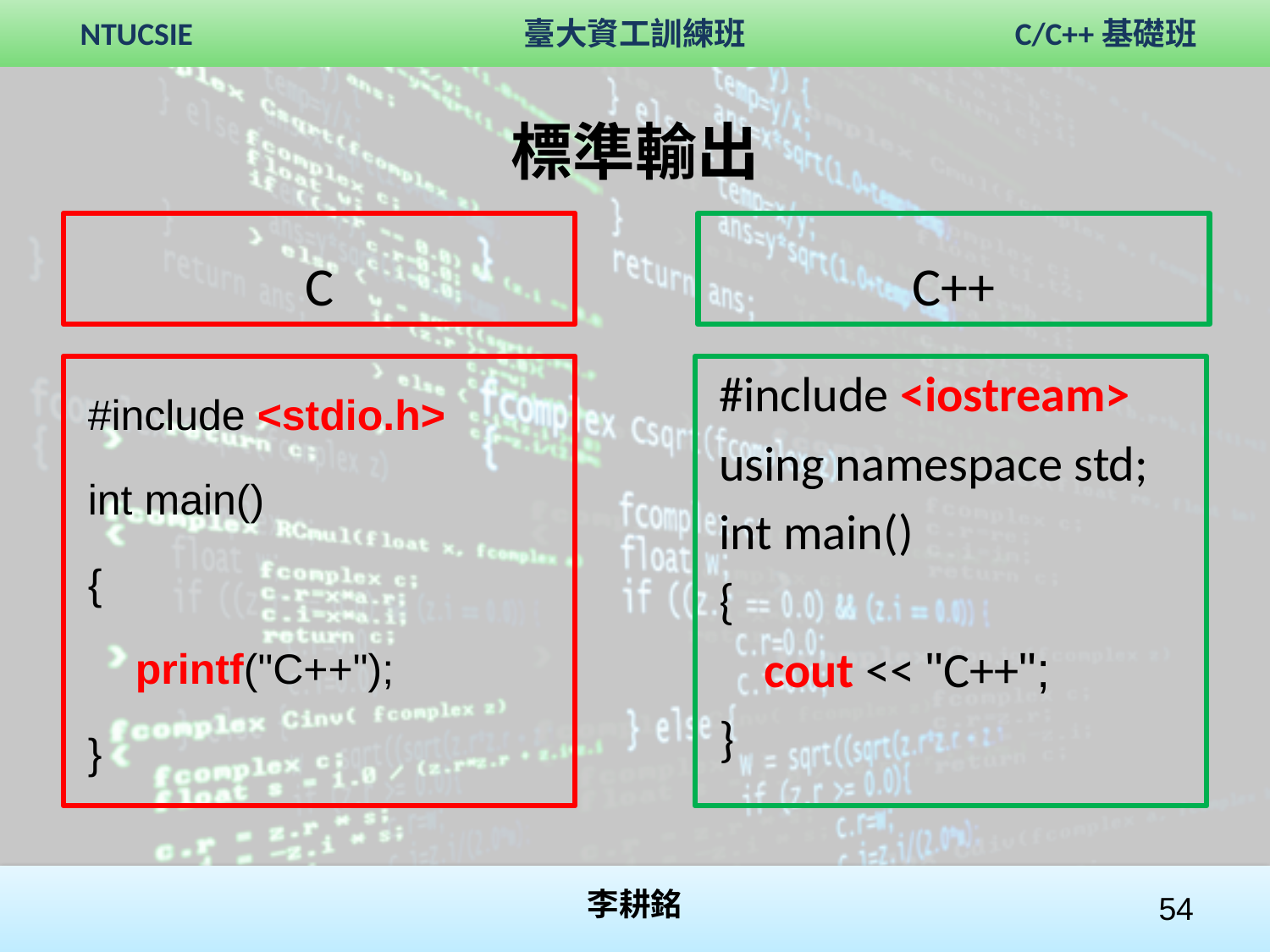

# 標準輸出
C
C++
 #include <iostream>
 using namespace std;
 int main()
 {
     cout << "C++";
 }
 #include <stdio.h>
 int main()
 {
     printf("C++");
 }

李耕銘
54